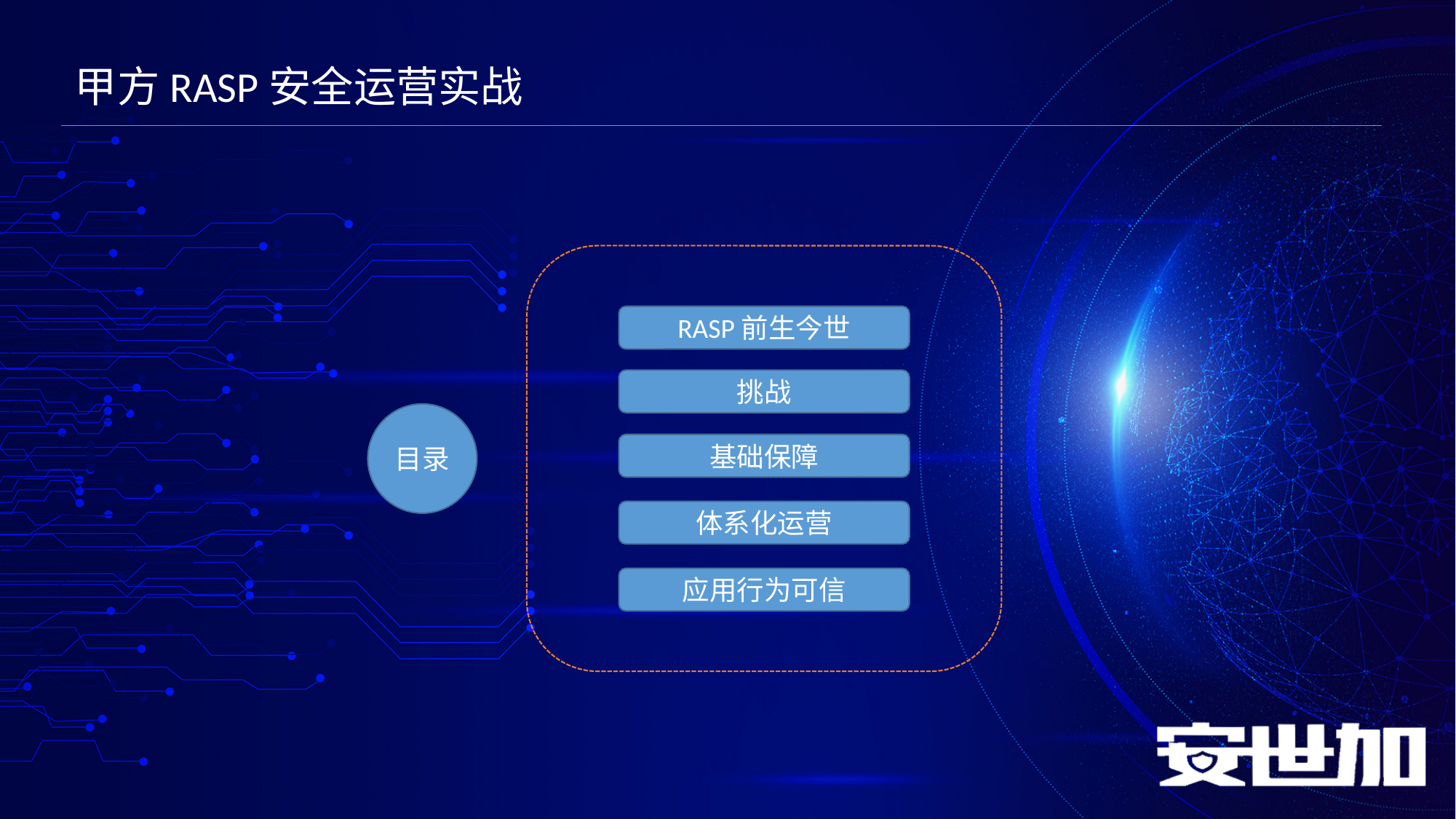

E6636BC20180234D78A0072836F0BB30E2B9B20219E46BF0A6D98C31B1592B21FB44B238C16D7B0A22092F08C84627EBC20921DA41D05BA11BBFC26B7D0E24DC24FC29AD4C2776E744B82FC763524E579646E27E729715E3F80C9193F0205C58D8962992FE3
甲方RASP安全运营实战

RASP前生今世
挑战
目录
基础保障
体系化运营
应用行为可信